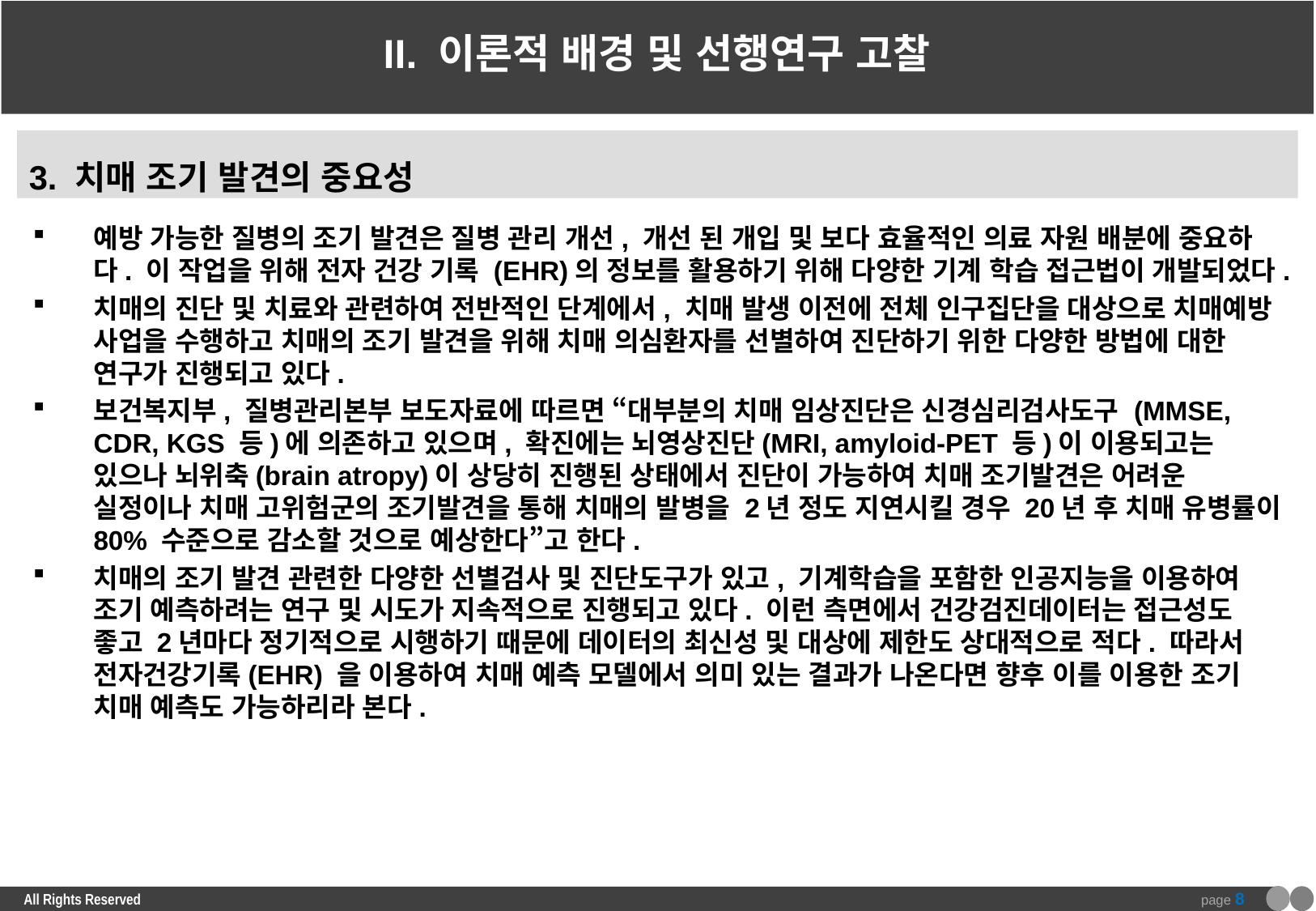

# II. 이론적 배경 및 선행연구 고찰
3. 치매 조기 발견의 중요성
예방 가능한 질병의 조기 발견은 질병 관리 개선, 개선 된 개입 및 보다 효율적인 의료 자원 배분에 중요하다. 이 작업을 위해 전자 건강 기록 (EHR)의 정보를 활용하기 위해 다양한 기계 학습 접근법이 개발되었다.
치매의 진단 및 치료와 관련하여 전반적인 단계에서, 치매 발생 이전에 전체 인구집단을 대상으로 치매예방 사업을 수행하고 치매의 조기 발견을 위해 치매 의심환자를 선별하여 진단하기 위한 다양한 방법에 대한 연구가 진행되고 있다.
보건복지부, 질병관리본부 보도자료에 따르면 “대부분의 치매 임상진단은 신경심리검사도구 (MMSE, CDR, KGS 등)에 의존하고 있으며, 확진에는 뇌영상진단(MRI, amyloid-PET 등)이 이용되고는 있으나 뇌위축(brain atropy)이 상당히 진행된 상태에서 진단이 가능하여 치매 조기발견은 어려운 실정이나 치매 고위험군의 조기발견을 통해 치매의 발병을 2년 정도 지연시킬 경우 20년 후 치매 유병률이 80% 수준으로 감소할 것으로 예상한다”고 한다.
치매의 조기 발견 관련한 다양한 선별검사 및 진단도구가 있고, 기계학습을 포함한 인공지능을 이용하여 조기 예측하려는 연구 및 시도가 지속적으로 진행되고 있다. 이런 측면에서 건강검진데이터는 접근성도 좋고 2년마다 정기적으로 시행하기 때문에 데이터의 최신성 및 대상에 제한도 상대적으로 적다. 따라서 전자건강기록(EHR) 을 이용하여 치매 예측 모델에서 의미 있는 결과가 나온다면 향후 이를 이용한 조기 치매 예측도 가능하리라 본다.

page 8